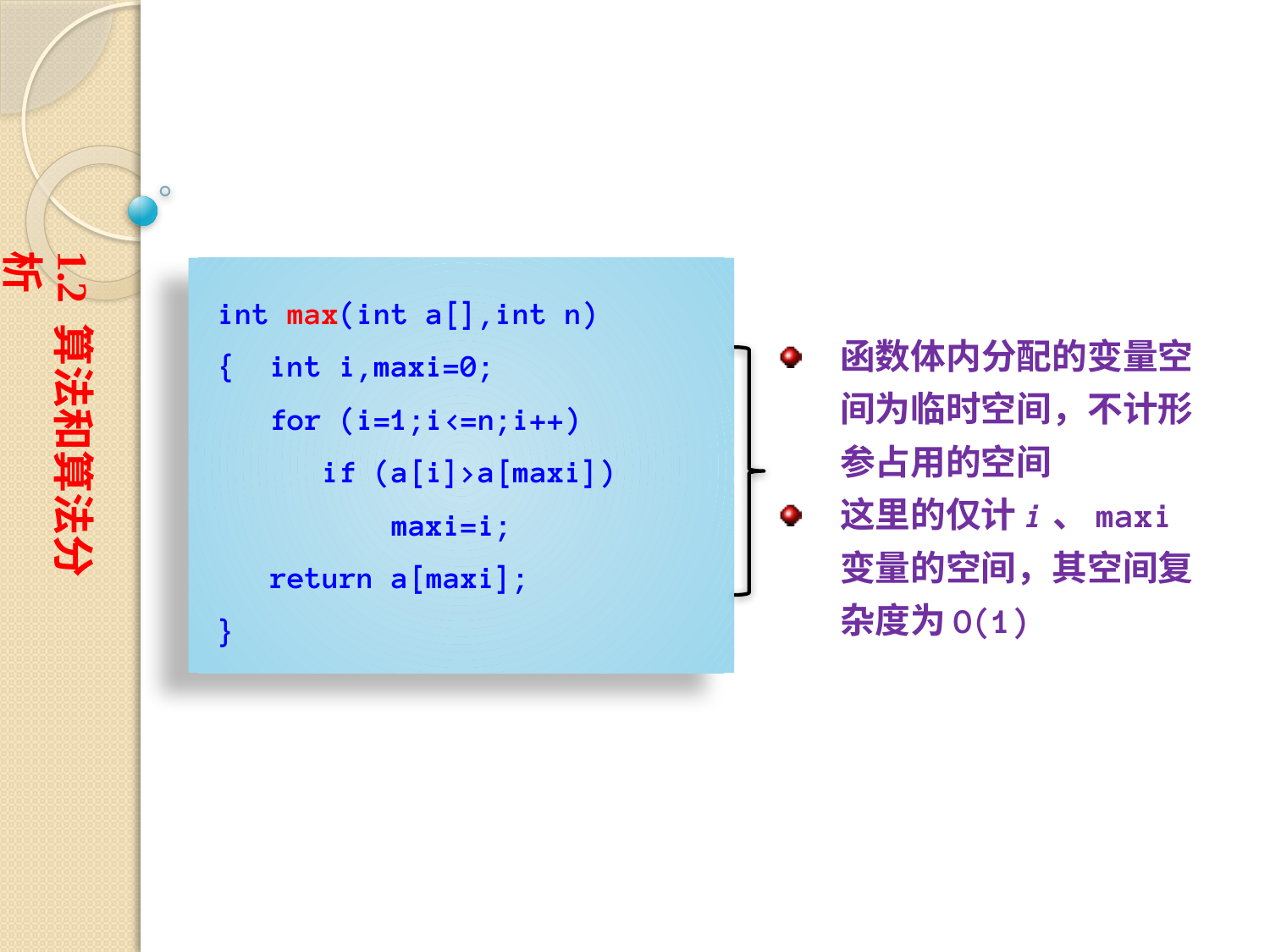

1.2 算法和算法分析
int max(int a[],int n)
{  int i,maxi=0;
   for (i=1;i<=n;i++)
      if (a[i]>a[maxi])
          maxi=i;
   return a[maxi];
}
函数体内分配的变量空间为临时空间，不计形参占用的空间
这里的仅计i、maxi变量的空间，其空间复杂度为O(1)